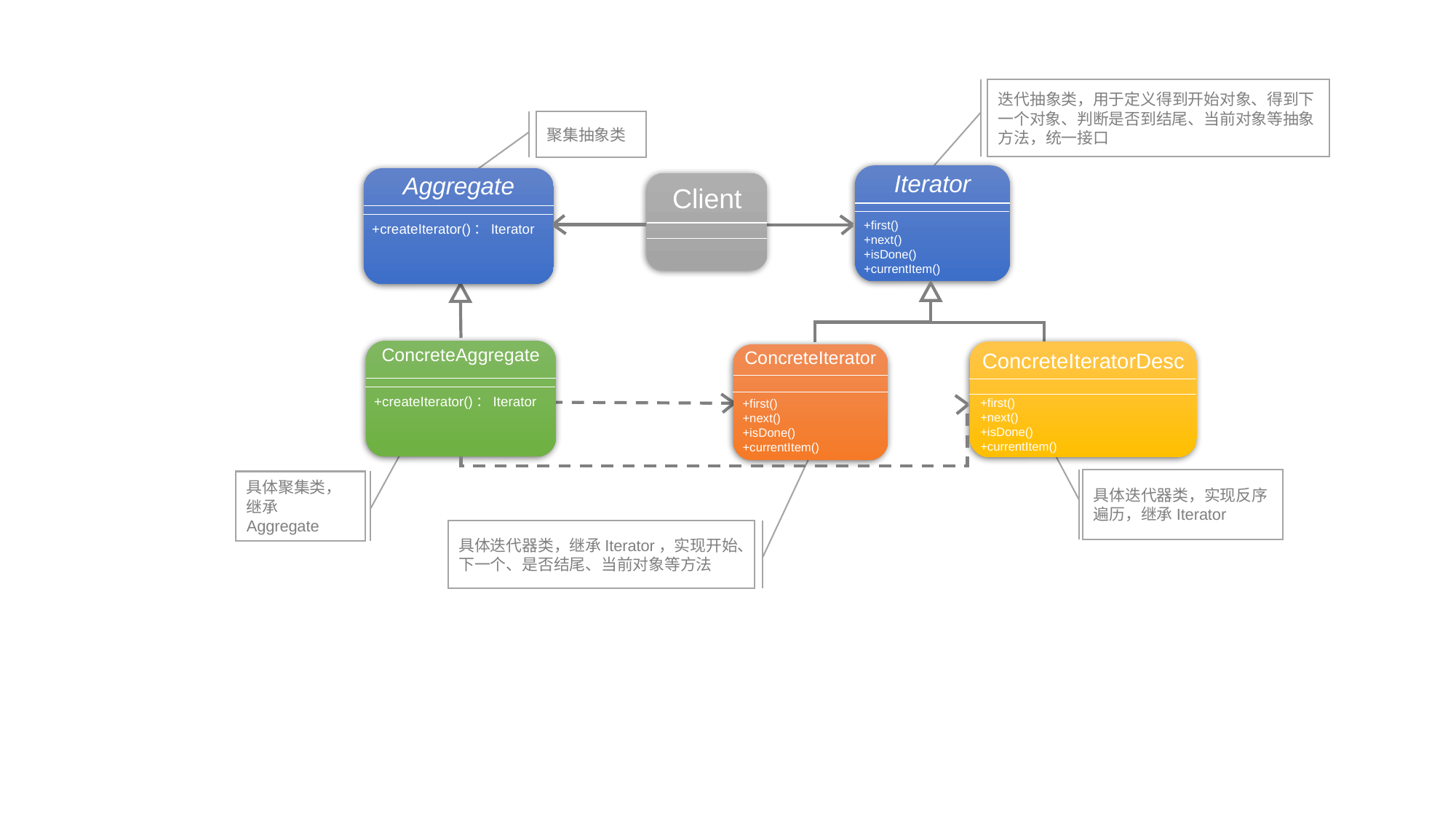

迭代抽象类，用于定义得到开始对象、得到下一个对象、判断是否到结尾、当前对象等抽象方法，统一接口
聚集抽象类
Iterator

+first()
+next()
+isDone()
+currentItem()
Aggregate

+createIterator()：Iterator

Client

ConcreteAggregate

+createIterator()：Iterator
ConcreteIterator

ConcreteIteratorDesc
+first()
+next()
+isDone()
+currentItem()
+first()
+next()
+isDone()
+currentItem()
具体迭代器类，实现反序遍历，继承Iterator
具体聚集类，继承Aggregate
具体迭代器类，继承Iterator，实现开始、下一个、是否结尾、当前对象等方法